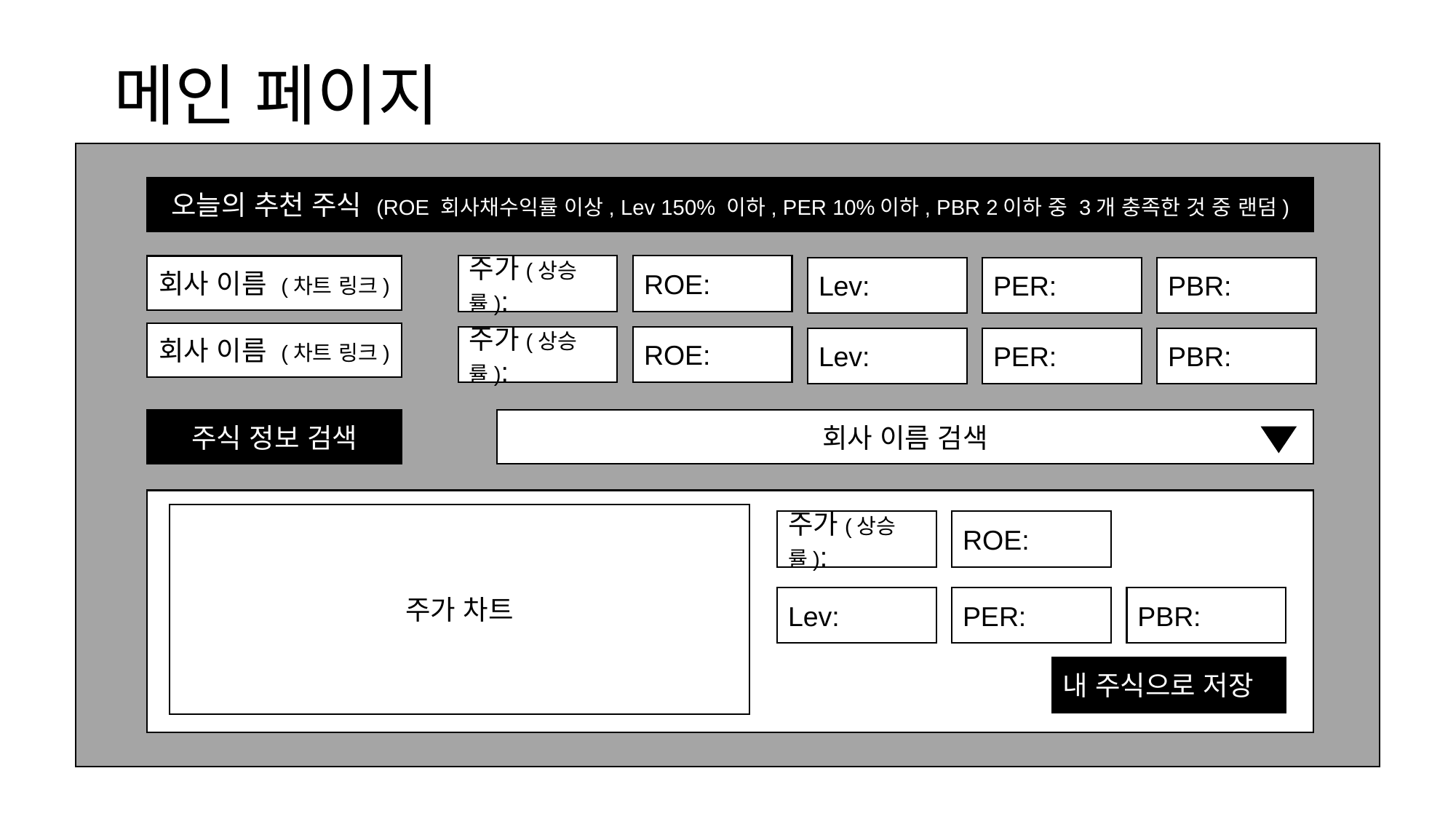

# 메인 페이지

오늘의 추천 주식 (ROE 회사채수익률 이상, Lev 150% 이하, PER 10%이하, PBR 2이하 중 3개 충족한 것 중 랜덤)
회사 이름 (차트 링크)
주가(상승률):
ROE:
Lev:
PER:
PBR:
회사 이름 (차트 링크)
주가(상승률):
ROE:
Lev:
PER:
PBR:
회사 이름 검색
주식 정보 검색

주가 차트
주가(상승률):
ROE:
Lev:
PER:
PBR:
내 주식으로 저장